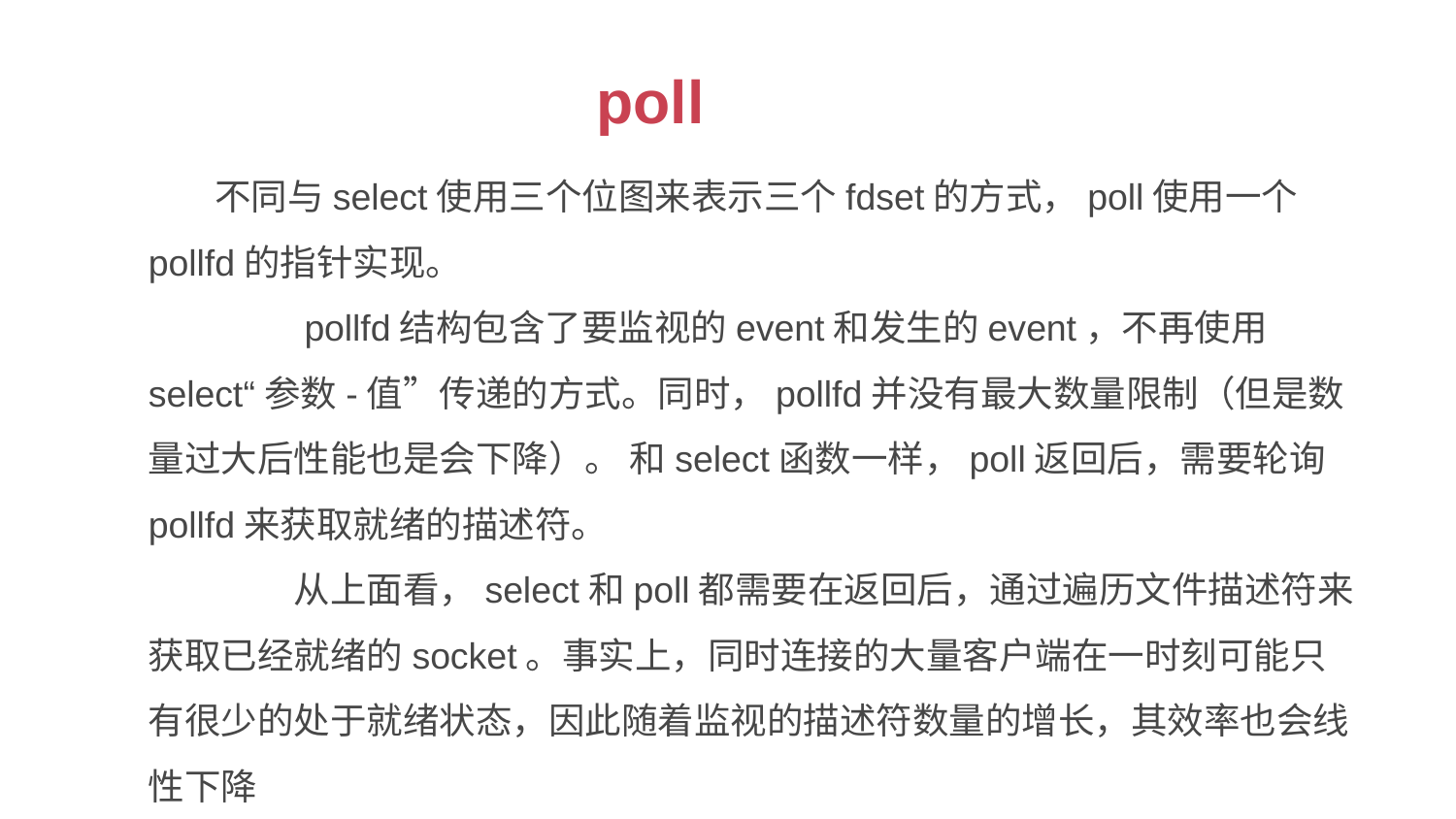

poll
       不同与select使用三个位图来表示三个fdset的方式，poll使用一个 pollfd的指针实现。
	 pollfd结构包含了要监视的event和发生的event，不再使用select“参数-值”传递的方式。同时，pollfd并没有最大数量限制（但是数量过大后性能也是会下降）。 和select函数一样，poll返回后，需要轮询pollfd来获取就绪的描述符。
	从上面看，select和poll都需要在返回后，通过遍历文件描述符来获取已经就绪的socket。事实上，同时连接的大量客户端在一时刻可能只有很少的处于就绪状态，因此随着监视的描述符数量的增长，其效率也会线性下降